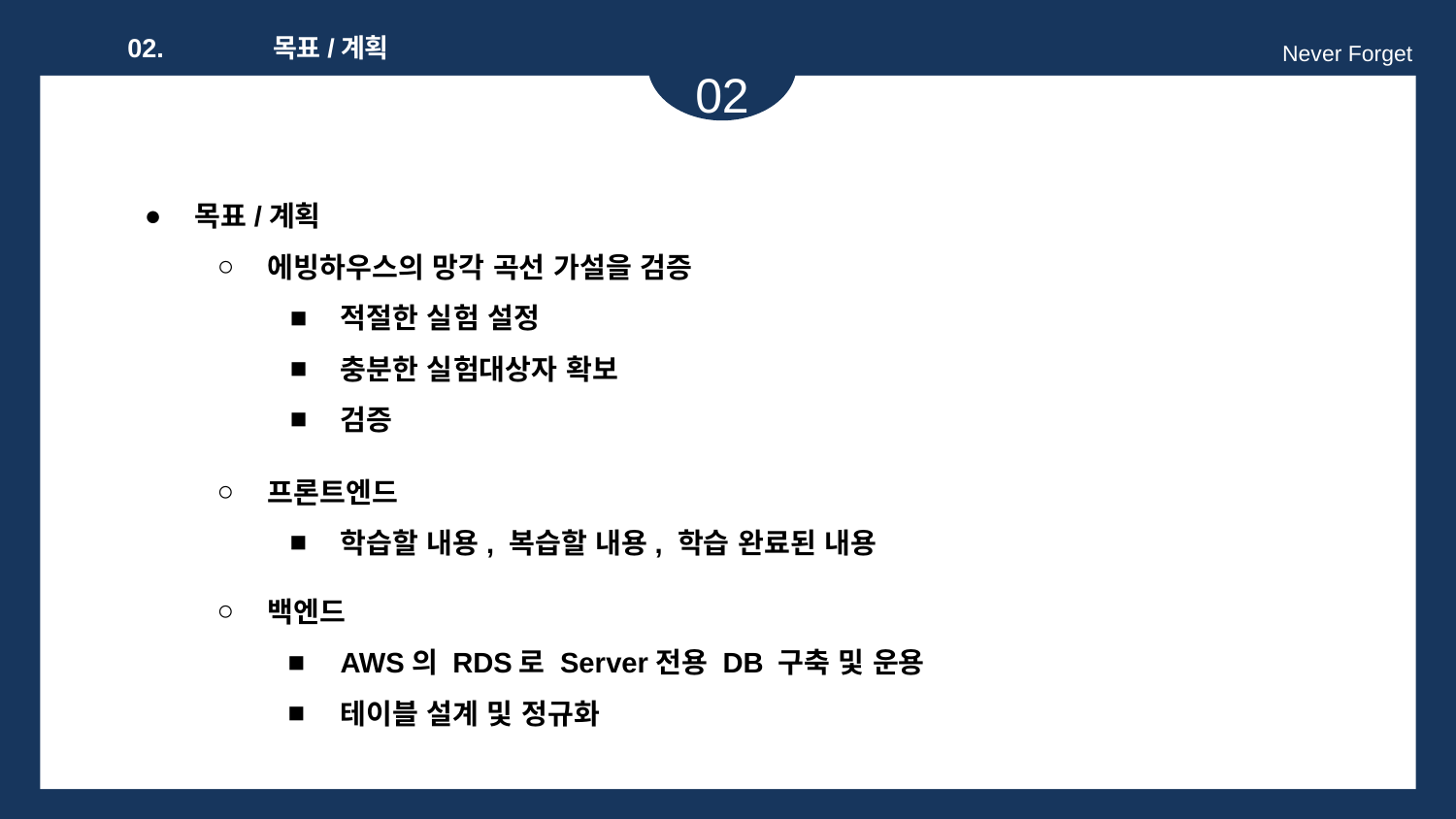

02.	목표/계획
Never Forget
02

목표/계획
에빙하우스의 망각 곡선 가설을 검증
적절한 실험 설정
충분한 실험대상자 확보
검증
프론트엔드
학습할 내용, 복습할 내용, 학습 완료된 내용
백엔드
AWS의 RDS로 Server전용 DB 구축 및 운용
테이블 설계 및 정규화